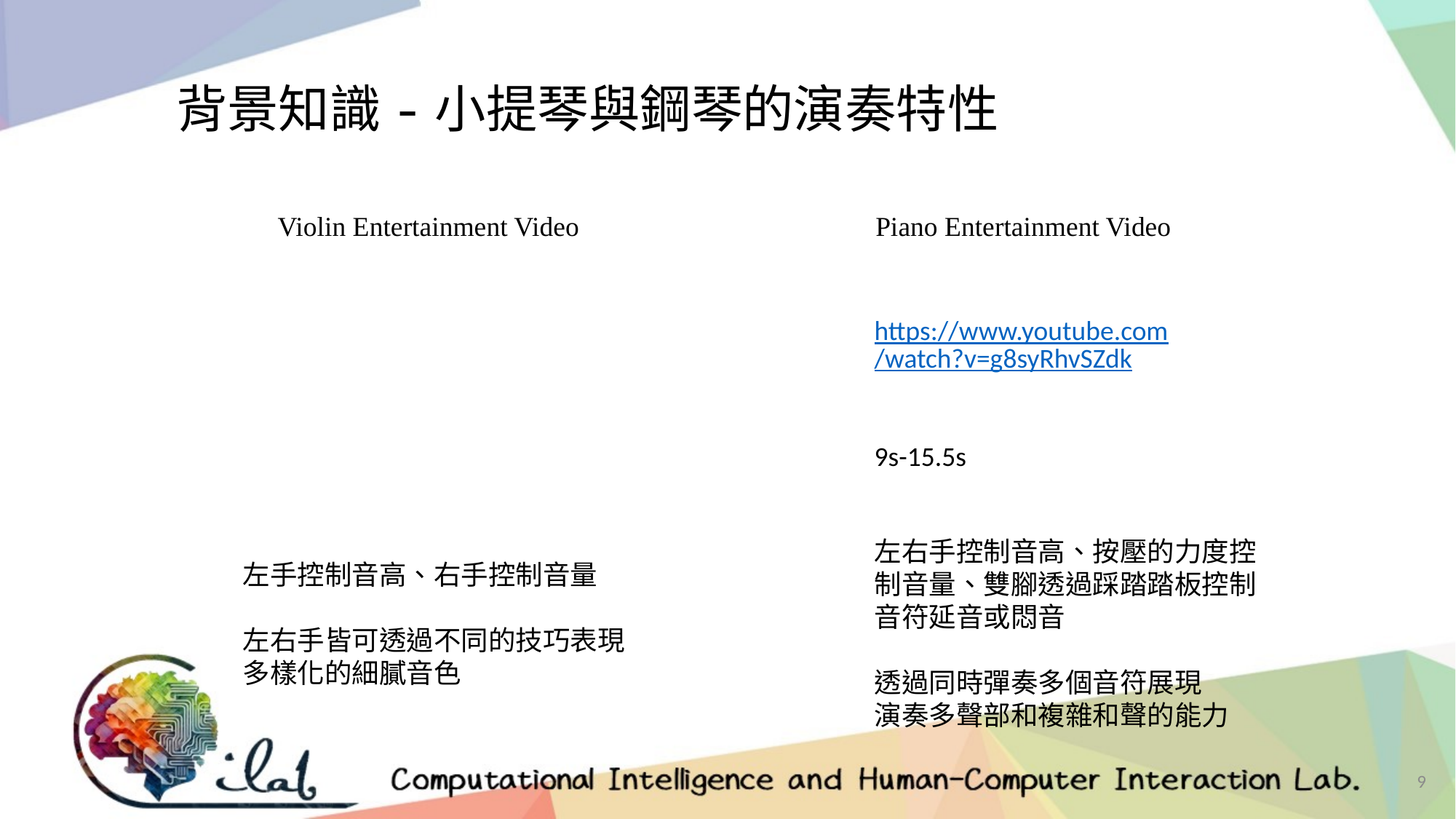

背景知識-小提琴與鋼琴的演奏特性
Violin Entertainment Video
Piano Entertainment Video
https://www.youtube.com/watch?v=g8syRhvSZdk
9s-15.5s
左右手控制音高、按壓的力度控制音量、雙腳透過踩踏踏板控制音符延音或悶音

透過同時彈奏多個音符展現
演奏多聲部和複雜和聲的能力
左手控制音高、右手控制音量

左右手皆可透過不同的技巧表現多樣化的細膩音色
9